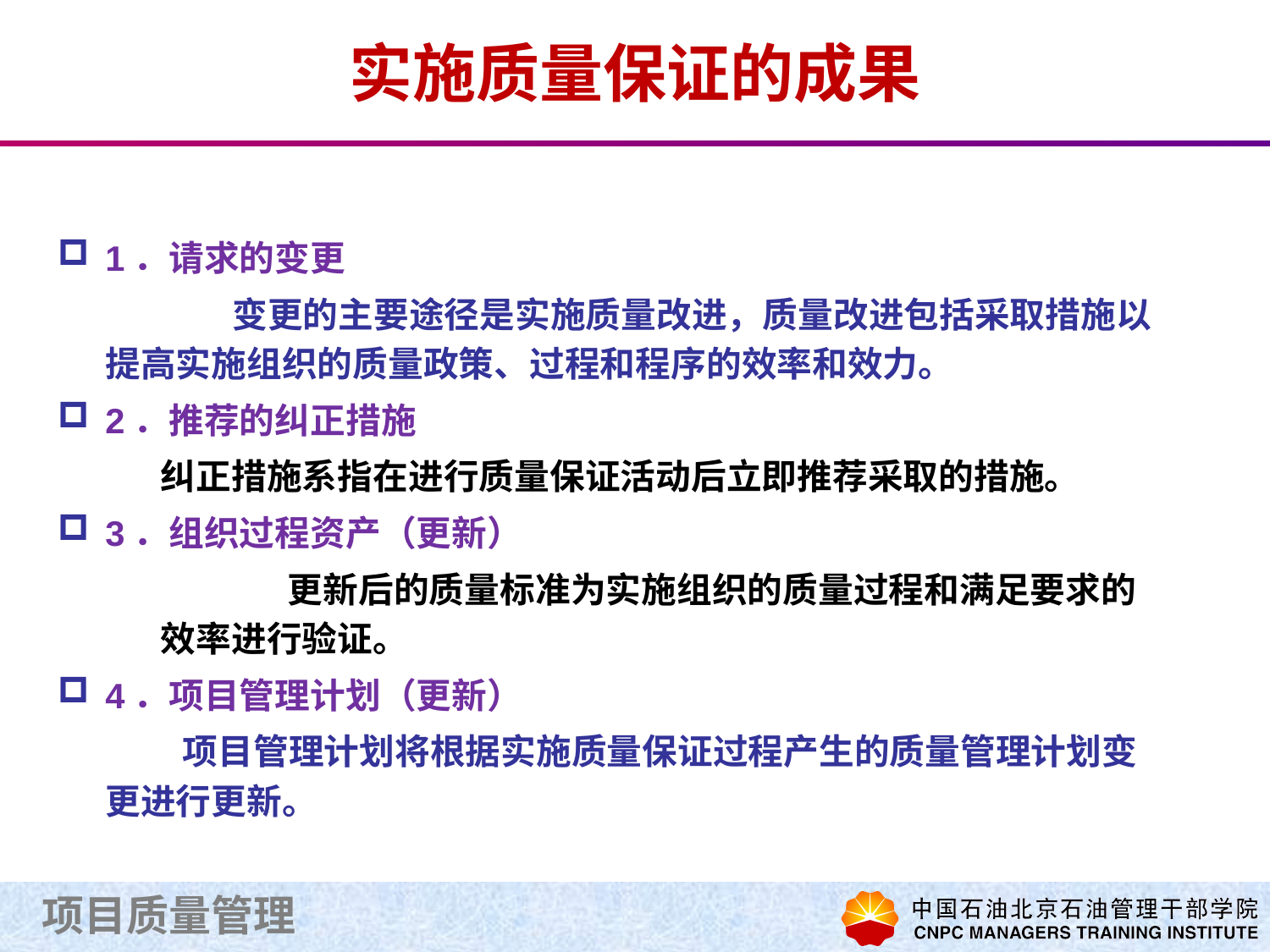

# 实施质量保证的成果

1．请求的变更
		变更的主要途径是实施质量改进，质量改进包括采取措施以提高实施组织的质量政策、过程和程序的效率和效力。
2．推荐的纠正措施
	纠正措施系指在进行质量保证活动后立即推荐采取的措施。
3．组织过程资产（更新）
		更新后的质量标准为实施组织的质量过程和满足要求的效率进行验证。
4．项目管理计划（更新）
项目管理计划将根据实施质量保证过程产生的质量管理计划变更进行更新。